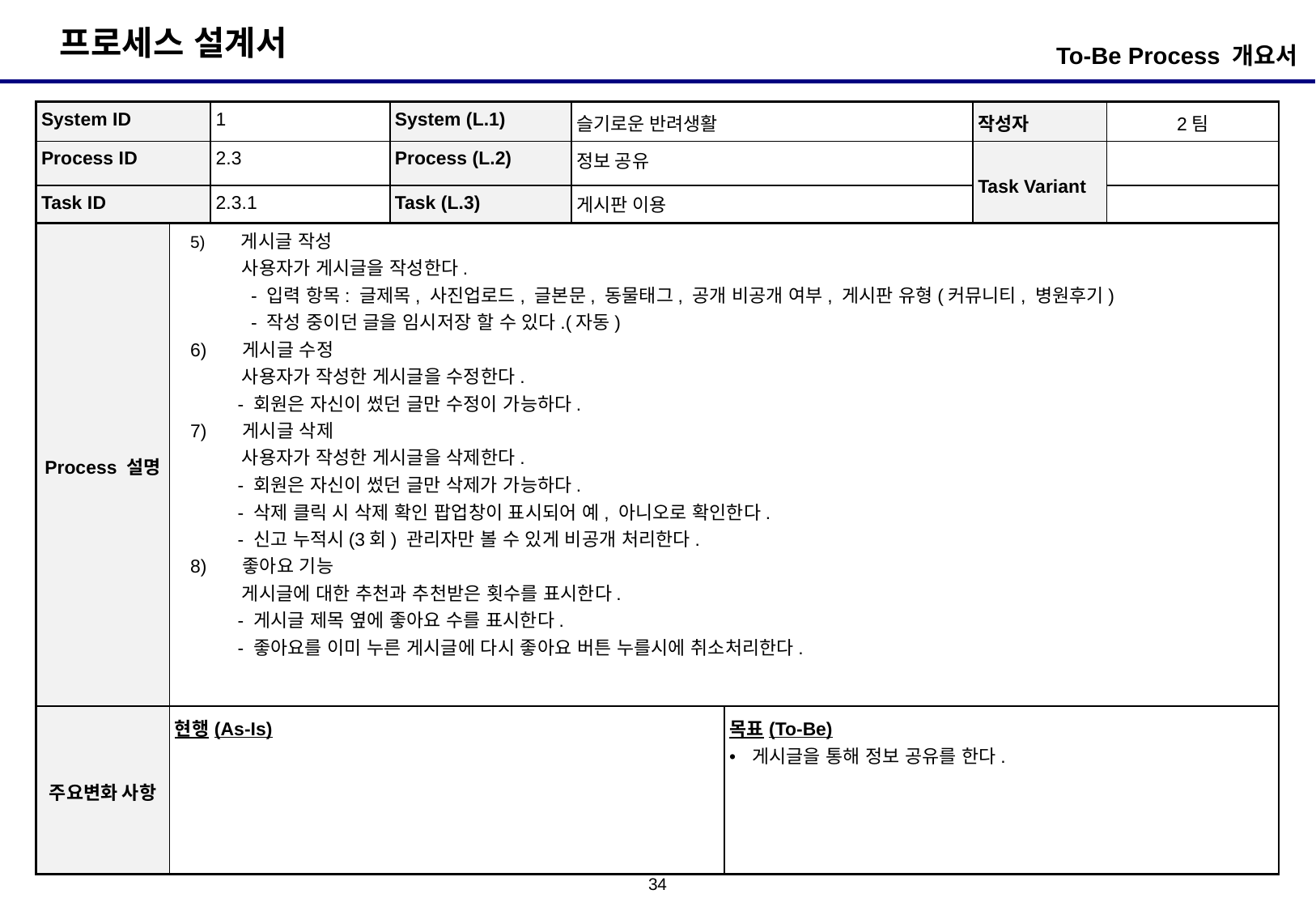

To-Be Process 개요서
| System ID | 1 | System (L.1) | 슬기로운 반려생활 | 작성자 | 2팀 |
| --- | --- | --- | --- | --- | --- |
| Process ID | 2.3 | Process (L.2) | 정보 공유 | Task Variant |  |
| Task ID | 2.3.1 | Task (L.3) | 게시판 이용 |  |  |
| Process 설명 | 5) 게시글 작성 사용자가 게시글을 작성한다. - 입력 항목: 글제목, 사진업로드, 글본문, 동물태그, 공개 비공개 여부, 게시판 유형(커뮤니티, 병원후기) - 작성 중이던 글을 임시저장 할 수 있다.(자동) 6) 게시글 수정 사용자가 작성한 게시글을 수정한다. - 회원은 자신이 썼던 글만 수정이 가능하다. 7) 게시글 삭제 사용자가 작성한 게시글을 삭제한다. - 회원은 자신이 썼던 글만 삭제가 가능하다. - 삭제 클릭 시 삭제 확인 팝업창이 표시되어 예, 아니오로 확인한다. - 신고 누적시(3회) 관리자만 볼 수 있게 비공개 처리한다. 8) 좋아요 기능 게시글에 대한 추천과 추천받은 횟수를 표시한다. - 게시글 제목 옆에 좋아요 수를 표시한다. - 좋아요를 이미 누른 게시글에 다시 좋아요 버튼 누를시에 취소처리한다. |  |
| --- | --- | --- |
| 주요변화 사항 | 현행(As-Is) | 목표(To-Be) 게시글을 통해 정보 공유를 한다. |